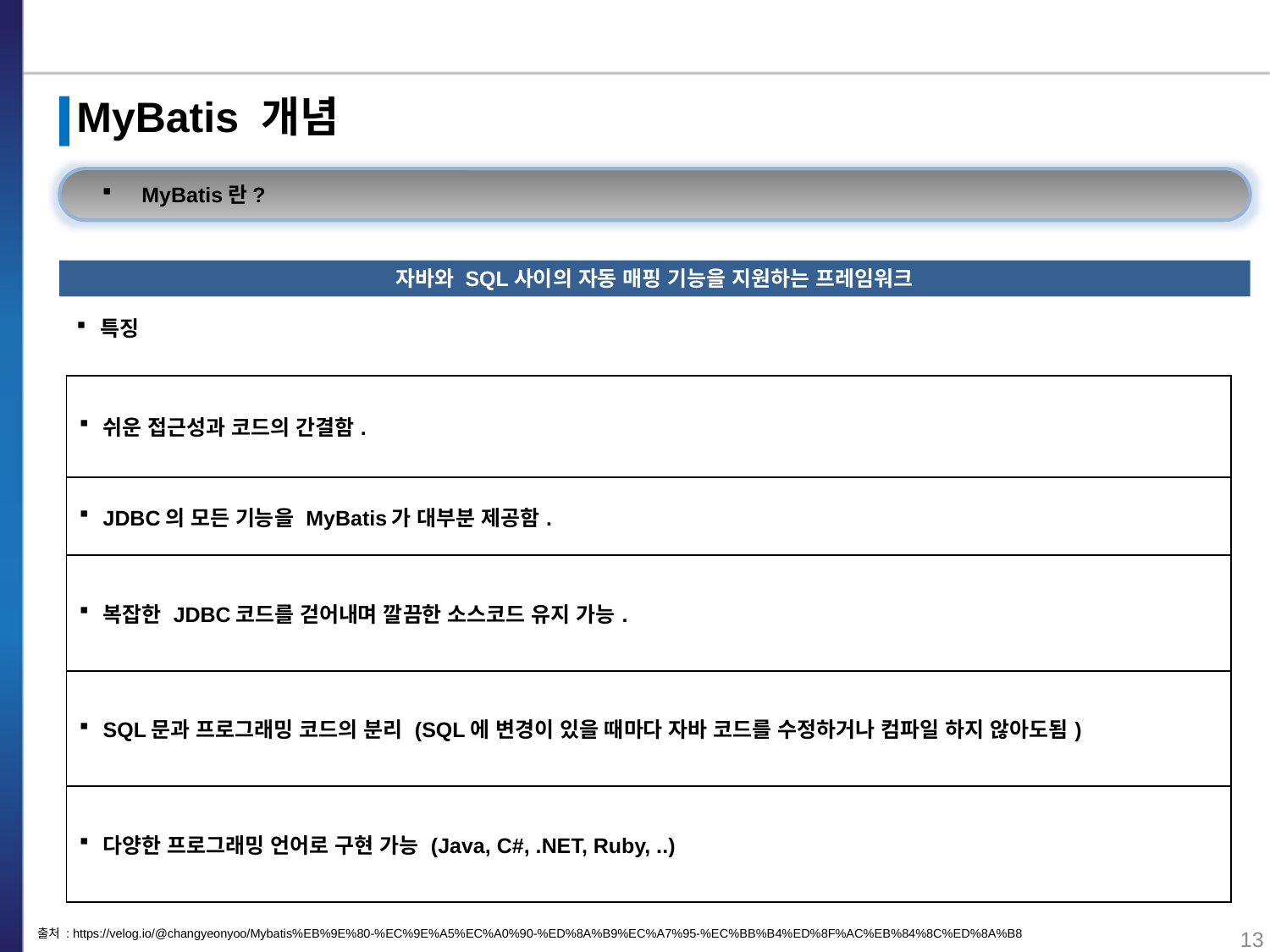

MyBatis 개념

MyBatis란?
자바와 SQL사이의 자동 매핑 기능을 지원하는 프레임워크
특징
| 쉬운 접근성과 코드의 간결함. |
| --- |
| JDBC의 모든 기능을 MyBatis가 대부분 제공함. |
| 복잡한 JDBC코드를 걷어내며 깔끔한 소스코드 유지 가능. |
| SQL문과 프로그래밍 코드의 분리 (SQL에 변경이 있을 때마다 자바 코드를 수정하거나 컴파일 하지 않아도됨) |
| 다양한 프로그래밍 언어로 구현 가능 (Java, C#, .NET, Ruby, ..) |
13
출처 : https://velog.io/@changyeonyoo/Mybatis%EB%9E%80-%EC%9E%A5%EC%A0%90-%ED%8A%B9%EC%A7%95-%EC%BB%B4%ED%8F%AC%EB%84%8C%ED%8A%B8